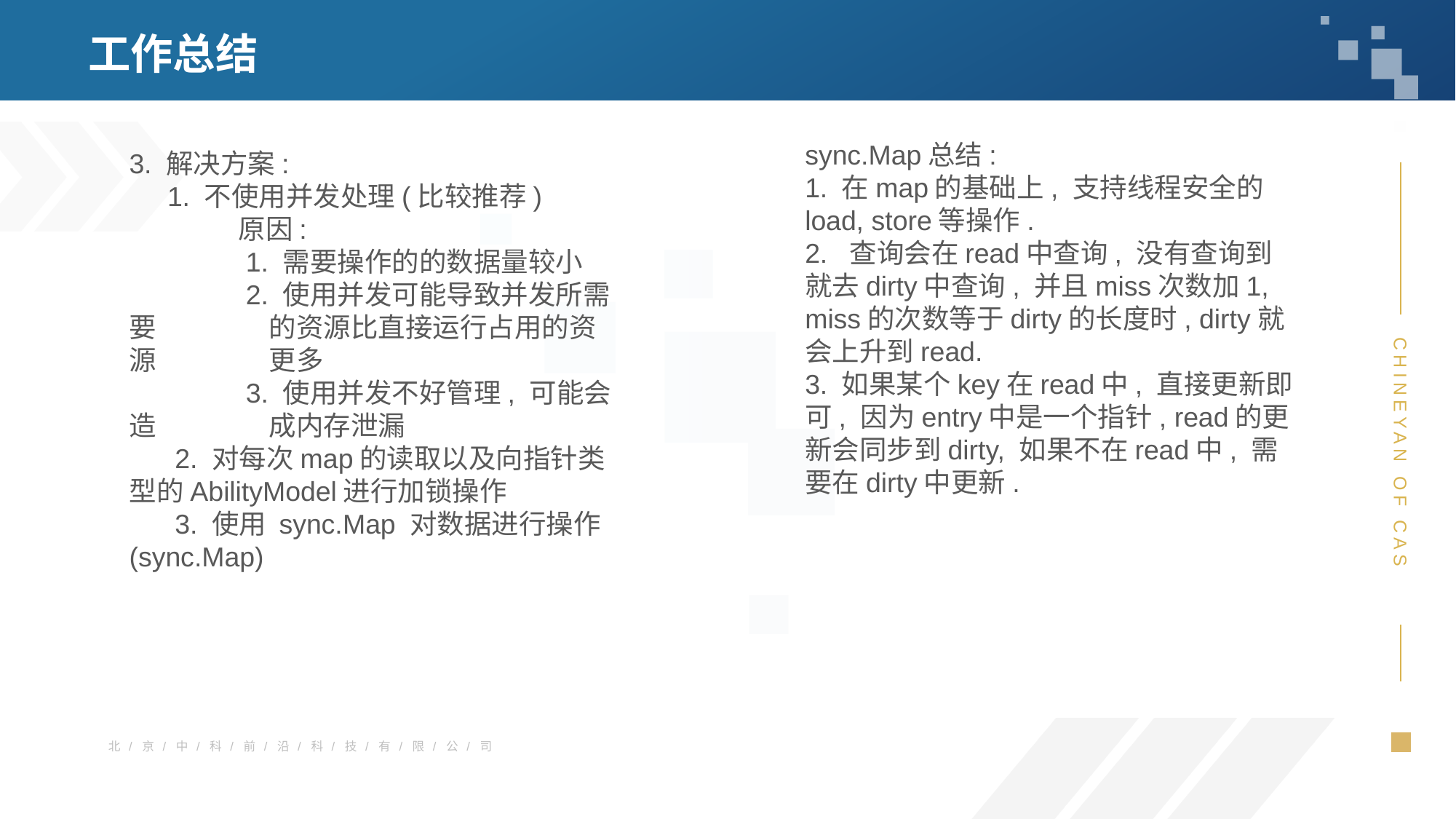

工作总结
sync.Map总结:
1. 在map的基础上, 支持线程安全的load, store等操作.
2.  查询会在read中查询, 没有查询到就去dirty中查询, 并且miss次数加1, miss的次数等于dirty的长度时, dirty就会上升到read.
3. 如果某个key在read中, 直接更新即可, 因为entry中是一个指针, read的更新会同步到dirty, 如果不在read中, 需要在dirty中更新.
3. 解决方案:
     1. 不使用并发处理(比较推荐)
	原因:
	 1. 需要操作的的数据量较小
	 2. 使用并发可能导致并发所需要        	     的资源比直接运行占用的资源    	     更多
	 3. 使用并发不好管理, 可能会造	     成内存泄漏
      2. 对每次map的读取以及向指针类型的AbilityModel进行加锁操作
      3. 使用 sync.Map 对数据进行操作(sync.Map)